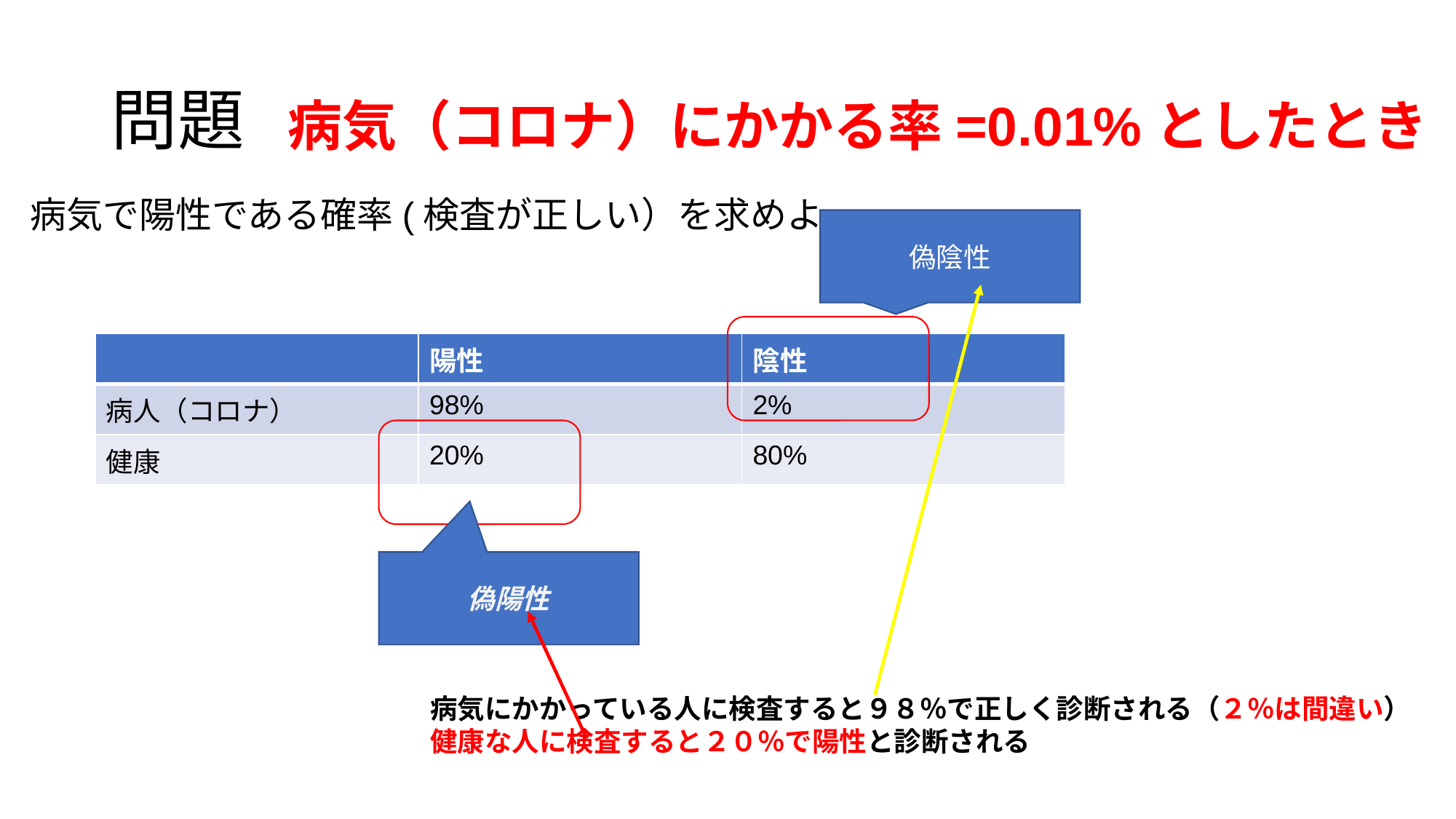

# 問題
病気（コロナ）にかかる率=0.01%としたとき
病気で陽性である確率(検査が正しい）を求めよ
偽陰性

|  | 陽性 | 陰性 |
| --- | --- | --- |
| 病人（コロナ） | 98% | 2% |
| 健康 | 20% | 80% |

偽陽性
病気にかかっている人に検査すると９８％で正しく診断される（２％は間違い）
健康な人に検査すると２０％で陽性と診断される